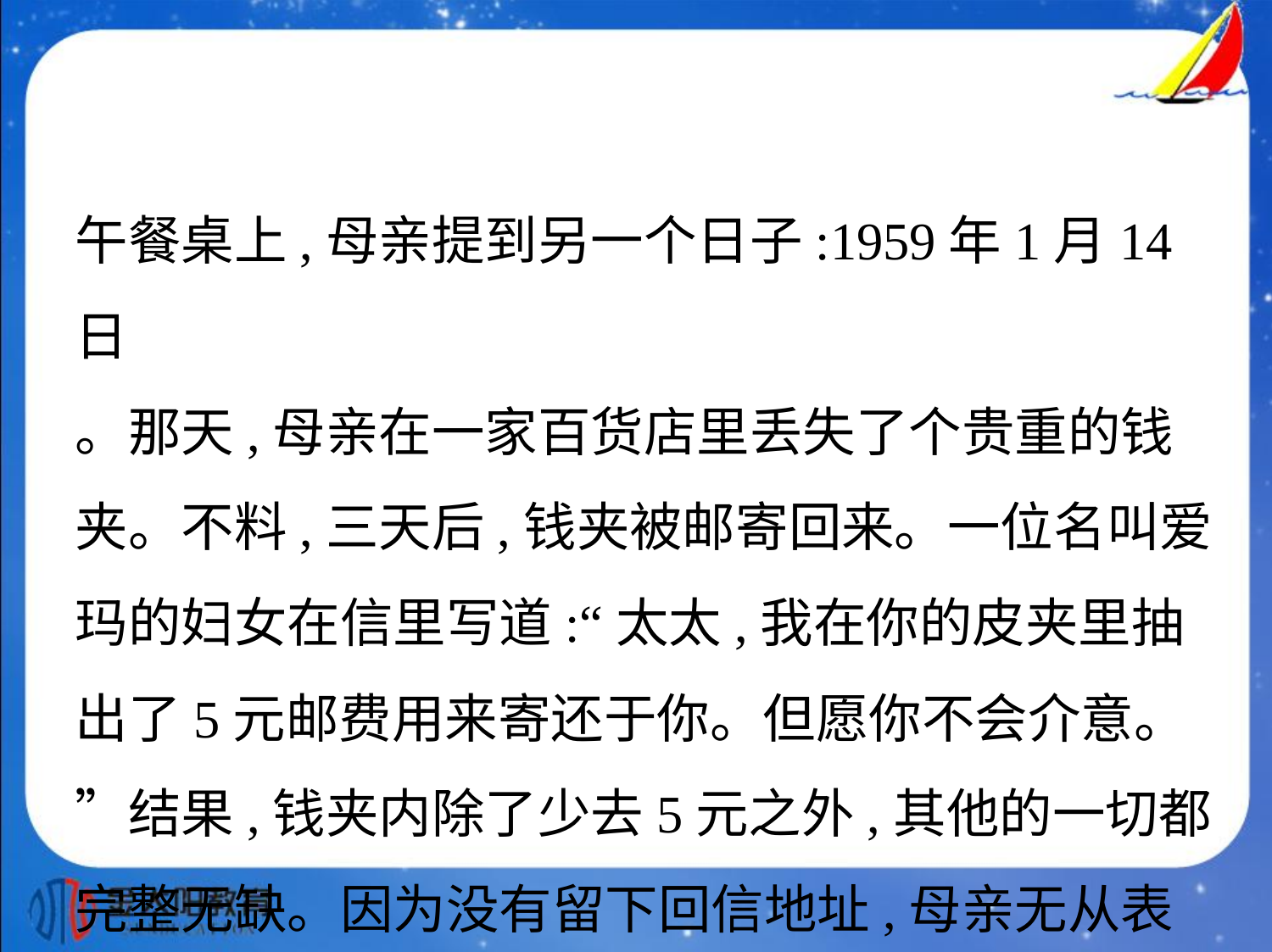

午餐桌上,母亲提到另一个日子:1959年1月14日
。那天,母亲在一家百货店里丢失了个贵重的钱
夹。不料,三天后,钱夹被邮寄回来。一位名叫爱
玛的妇女在信里写道:“太太,我在你的皮夹里抽
出了5元邮费用来寄还于你。但愿你不会介意。
”结果,钱夹内除了少去5元之外,其他的一切都
完整无缺。因为没有留下回信地址,母亲无从表